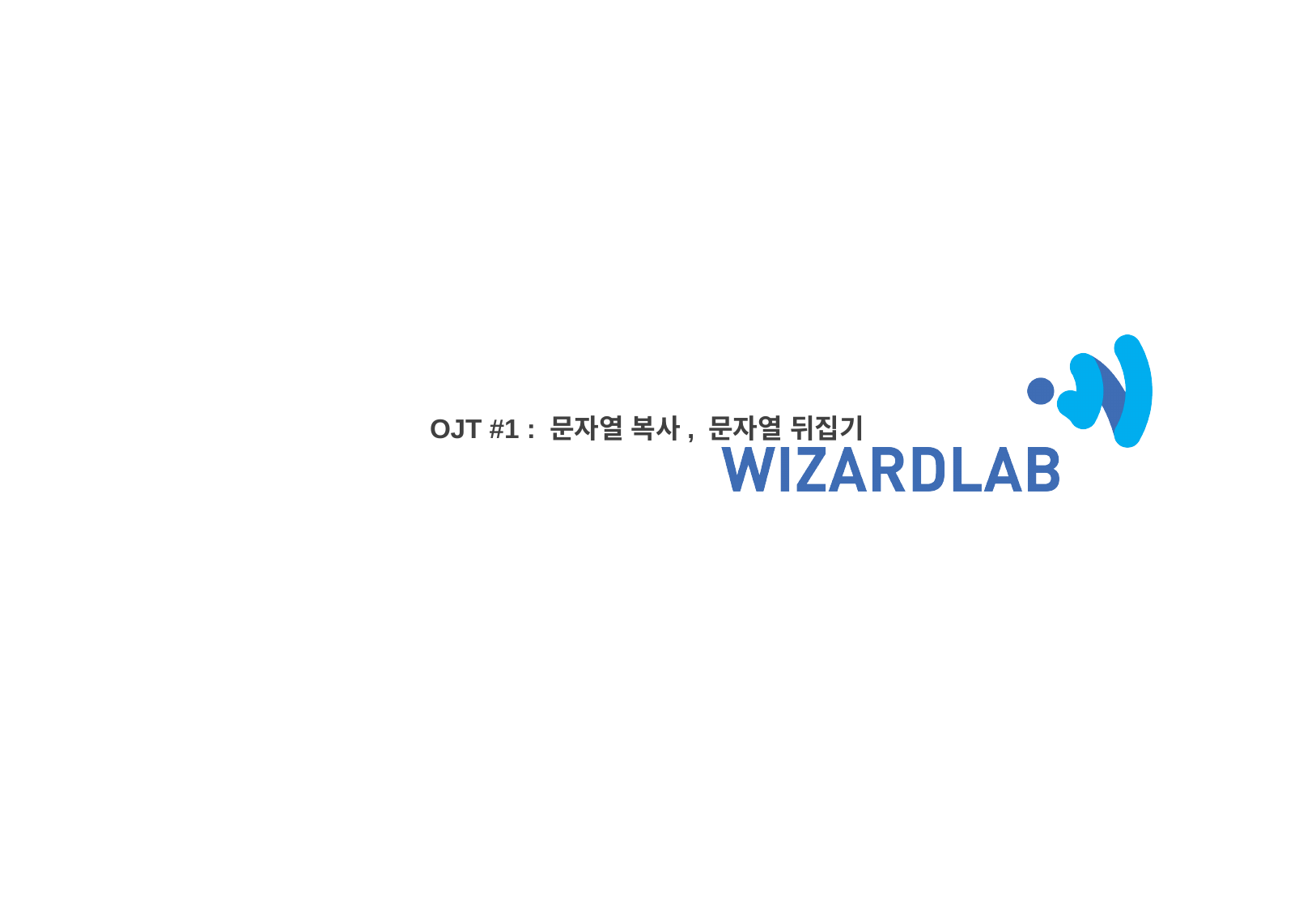

OJT #1 : 문자열 복사, 문자열 뒤집기